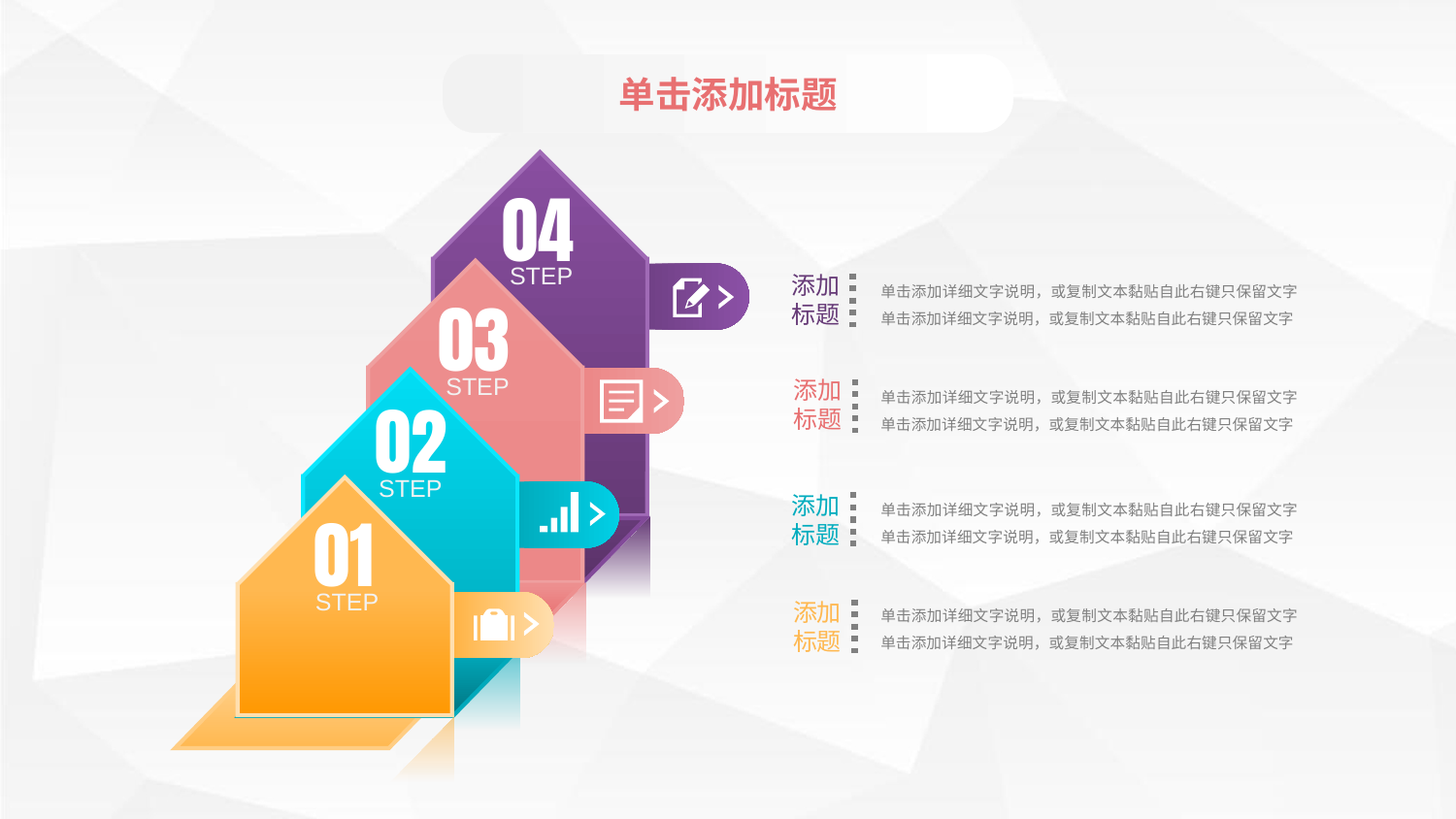

单击添加标题

04
STEP

添加标题
单击添加详细文字说明，或复制文本黏贴自此右键只保留文字单击添加详细文字说明，或复制文本黏贴自此右键只保留文字
03
STEP

添加标题

单击添加详细文字说明，或复制文本黏贴自此右键只保留文字单击添加详细文字说明，或复制文本黏贴自此右键只保留文字
02
STEP

添加标题
单击添加详细文字说明，或复制文本黏贴自此右键只保留文字单击添加详细文字说明，或复制文本黏贴自此右键只保留文字
01
STEP

添加标题
单击添加详细文字说明，或复制文本黏贴自此右键只保留文字单击添加详细文字说明，或复制文本黏贴自此右键只保留文字